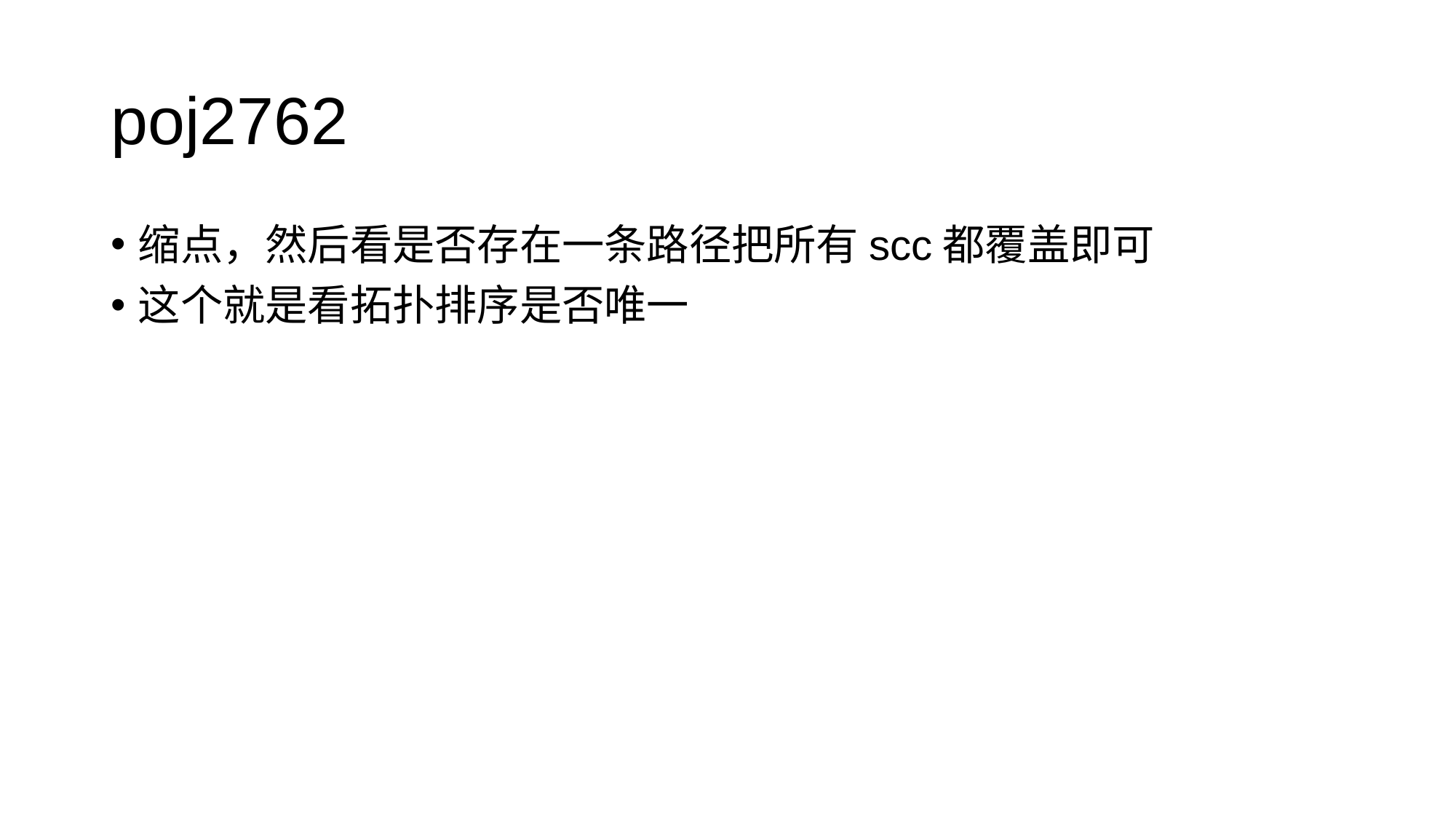

# poj2762
缩点，然后看是否存在一条路径把所有scc都覆盖即可
这个就是看拓扑排序是否唯一